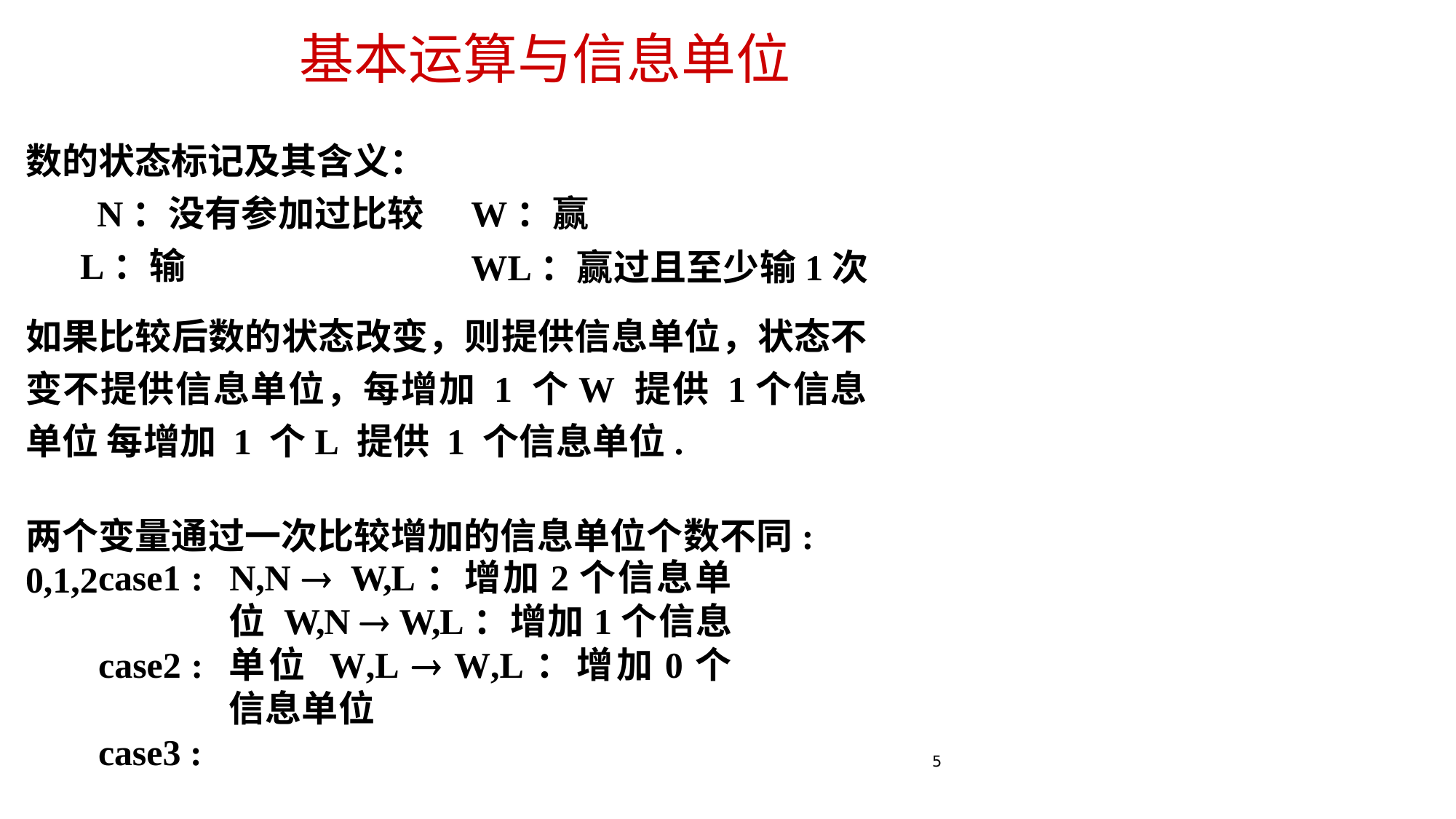

# 基本运算与信息单位
数的状态标记及其含义：  N：没有参加过比较 L：输
W：赢
WL：赢过且至少输1次
如果比较后数的状态改变，则提供信息单位，状态不 变不提供信息单位，每增加 1 个W 提供 1个信息单位 每增加 1 个L 提供 1 个信息单位.

两个变量通过一次比较增加的信息单位个数不同:	0,1,2
case1 :  case2 :  case3 :
N,N → W,L：增加2个信息单位 W,N → W,L：增加1个信息单位 W,L → W,L：增加0个信息单位
5